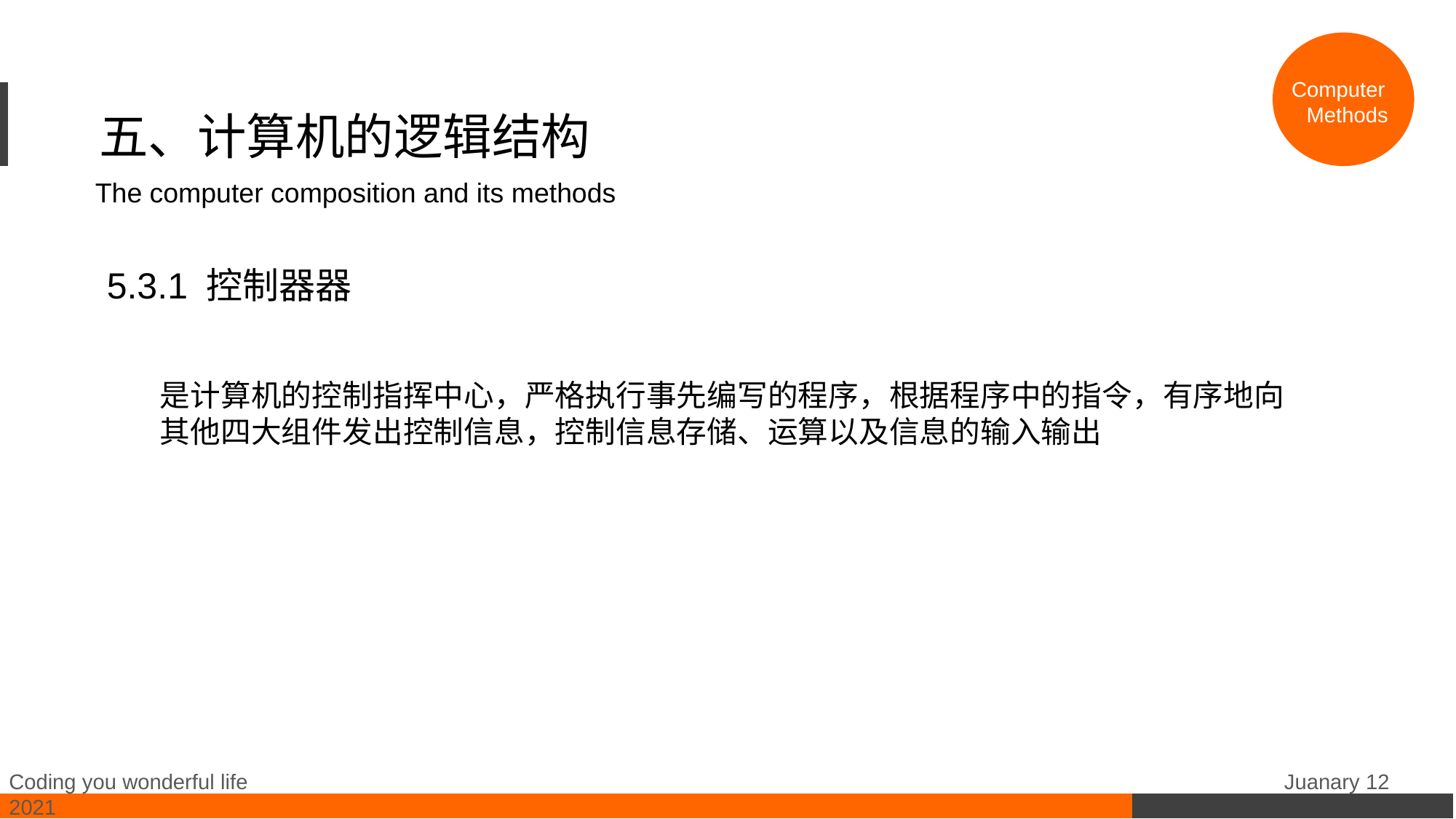

Computer
 Methods

# 五、计算机的逻辑结构
The computer composition and its methods
5.3.1 控制器器
是计算机的控制指挥中心，严格执行事先编写的程序，根据程序中的指令，有序地向其他四大组件发出控制信息，控制信息存储、运算以及信息的输入输出
Coding you wonderful life                                                                                                                                                                             Juanary 12 2021